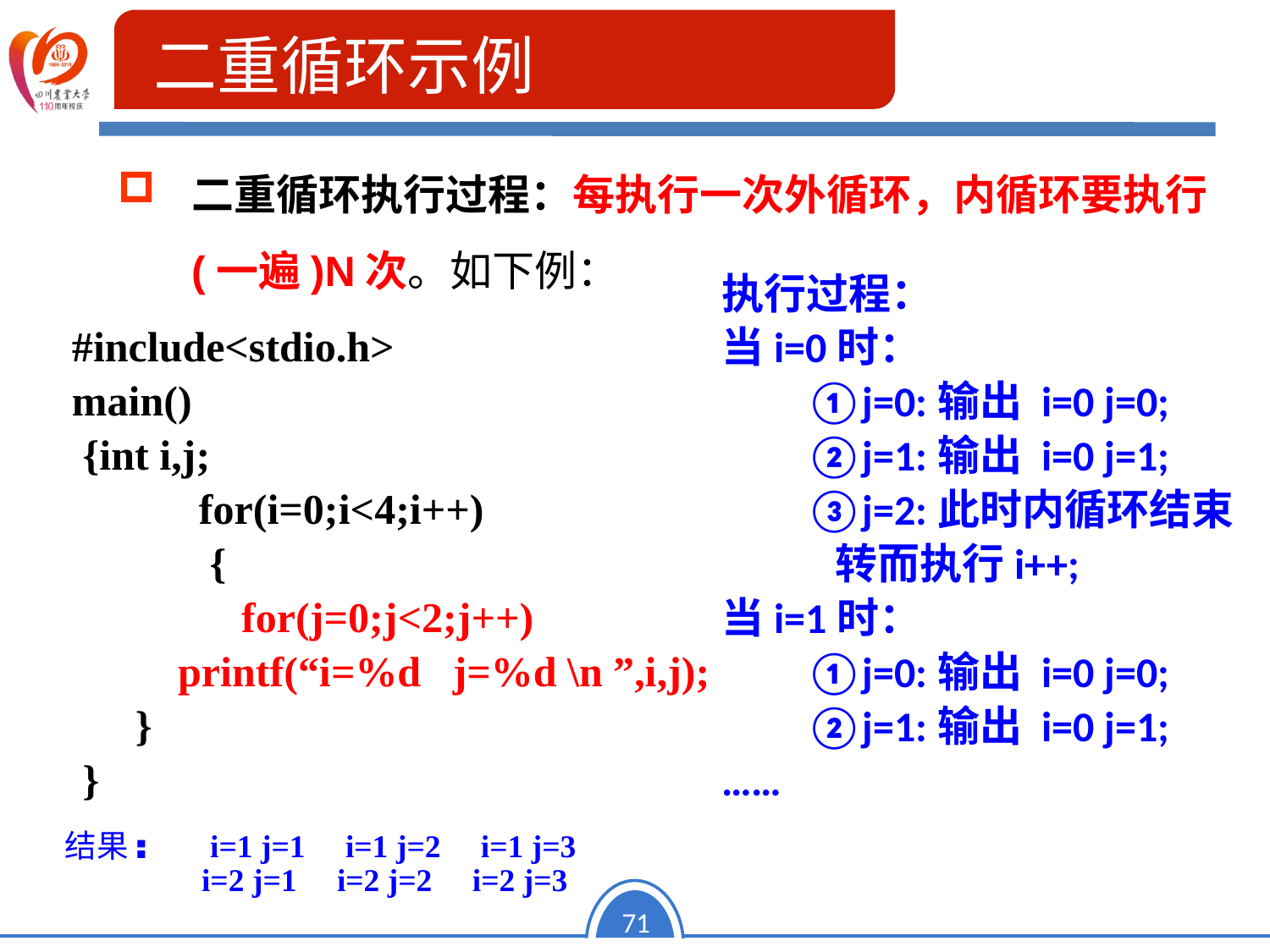

二重循环示例
二重循环执行过程：每执行一次外循环，内循环要执行(一遍)N次。如下例：
执行过程：
当i=0时：
	①j=0:输出 i=0 j=0;
	②j=1:输出 i=0 j=1;
	③j=2:此时内循环结束
	  转而执行i++;
当i=1时：
	①j=0:输出 i=0 j=0;
	②j=1:输出 i=0 j=1;
……
	#include<stdio.h>
	main()
	 {int i,j;
		for(i=0;i<4;i++)
		 {
		    for(j=0;j<2;j++)
                  printf(“i=%d   j=%d \n ”,i,j);
              }
 	 }
结果:      i=1 j=1     i=1 j=2     i=1 j=3
                 i=2 j=1     i=2 j=2     i=2 j=3